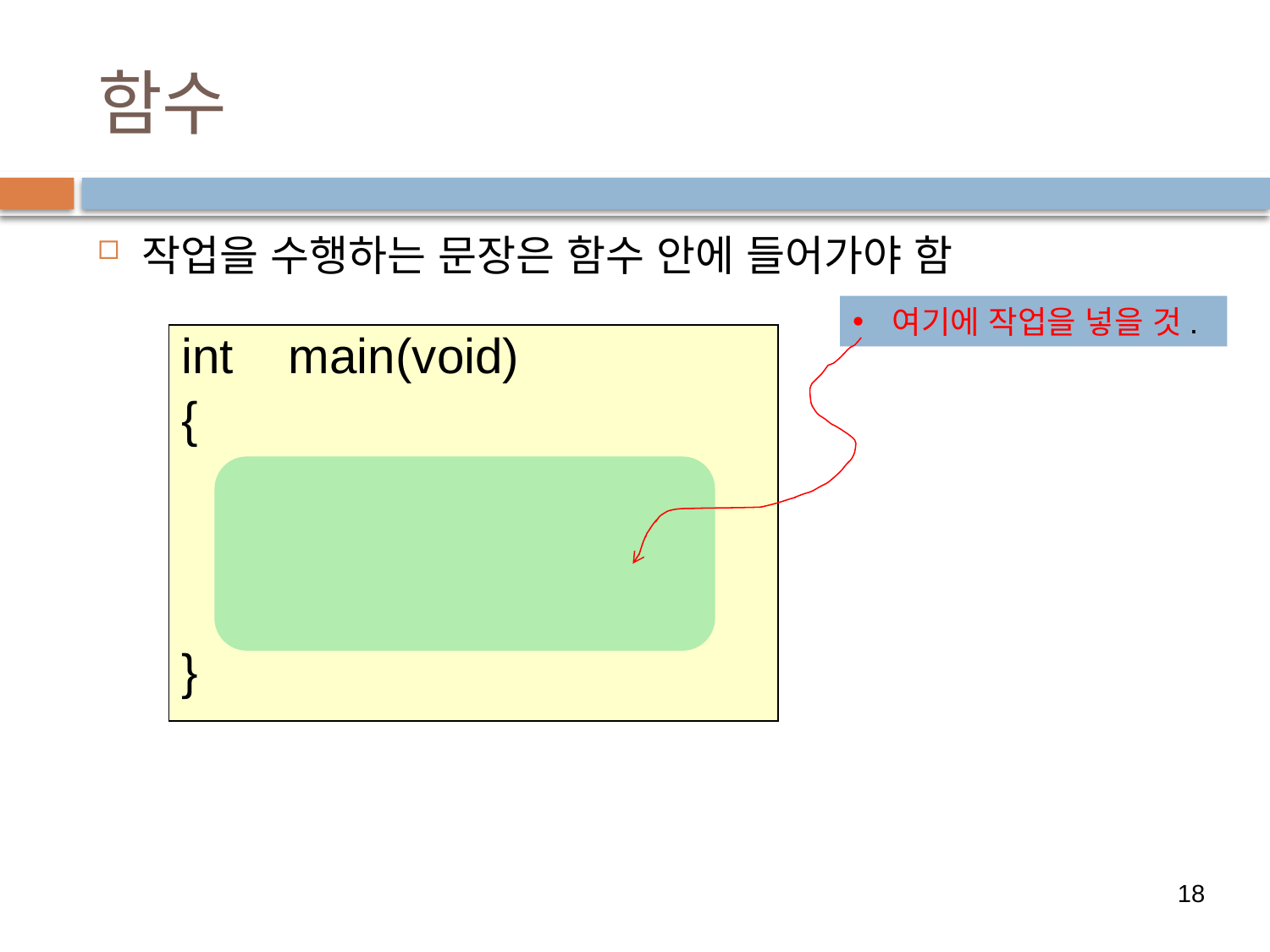

# 함수
작업을 수행하는 문장은 함수 안에 들어가야 함
여기에 작업을 넣을 것.
int    main(void)
{
	…

}

18